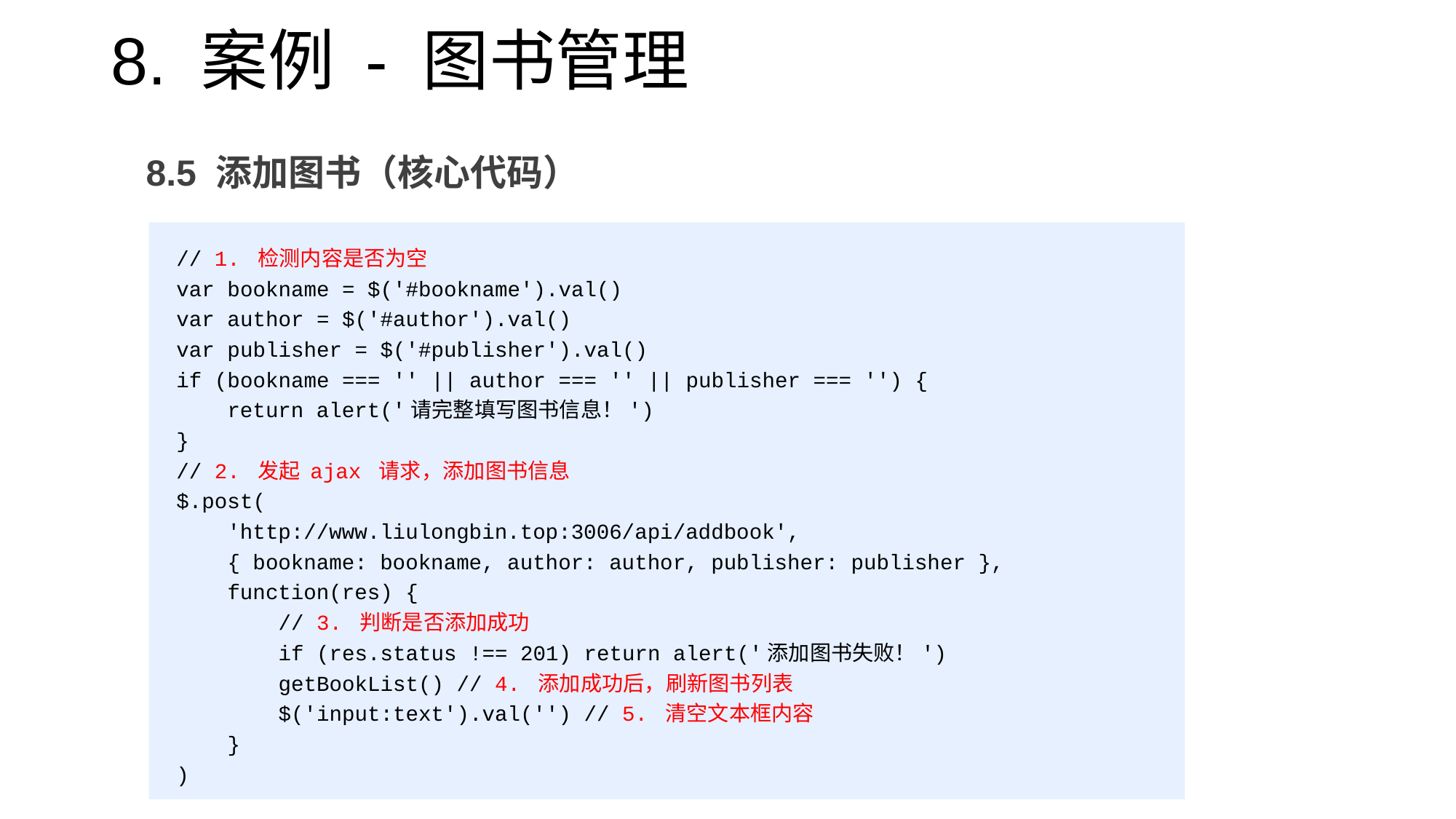

# 8. 案例 - 图书管理
8.5 添加图书（核心代码）

// 1. 检测内容是否为空
var bookname = $('#bookname').val()
var author = $('#author').val()
var publisher = $('#publisher').val()
if (bookname === '' || author === '' || publisher === '') {
    return alert('请完整填写图书信息！')
}
// 2. 发起 ajax 请求，添加图书信息
$.post(
    'http://www.liulongbin.top:3006/api/addbook',
    { bookname: bookname, author: author, publisher: publisher },
    function(res) {
        // 3. 判断是否添加成功
        if (res.status !== 201) return alert('添加图书失败！')
        getBookList() // 4. 添加成功后，刷新图书列表
        $('input:text').val('') // 5. 清空文本框内容
    }
)